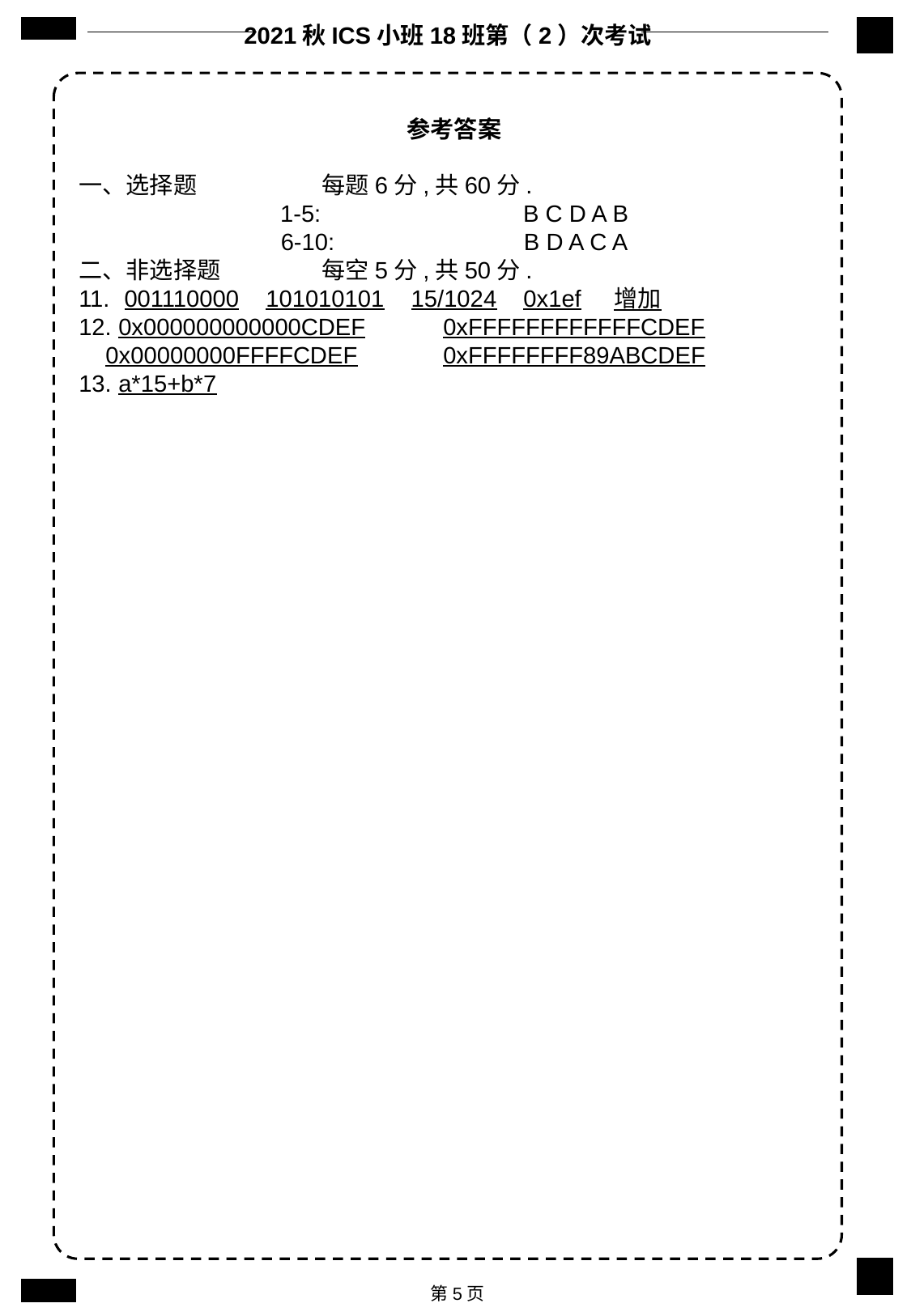

2021秋ICS小班18班第（2）次考试

参考答案

一、选择题	 	每题6分,共60分.
1-5:		B C D A B
6-10:		B D A C A
二、非选择题	每空5分,共50分.
001110000    101010101    15/1024    0x1ef    增加
12. 0x000000000000CDEF 	0xFFFFFFFFFFFFCDEF
    0x00000000FFFFCDEF 	0xFFFFFFFF89ABCDEF
13. a*15+b*7

第5页